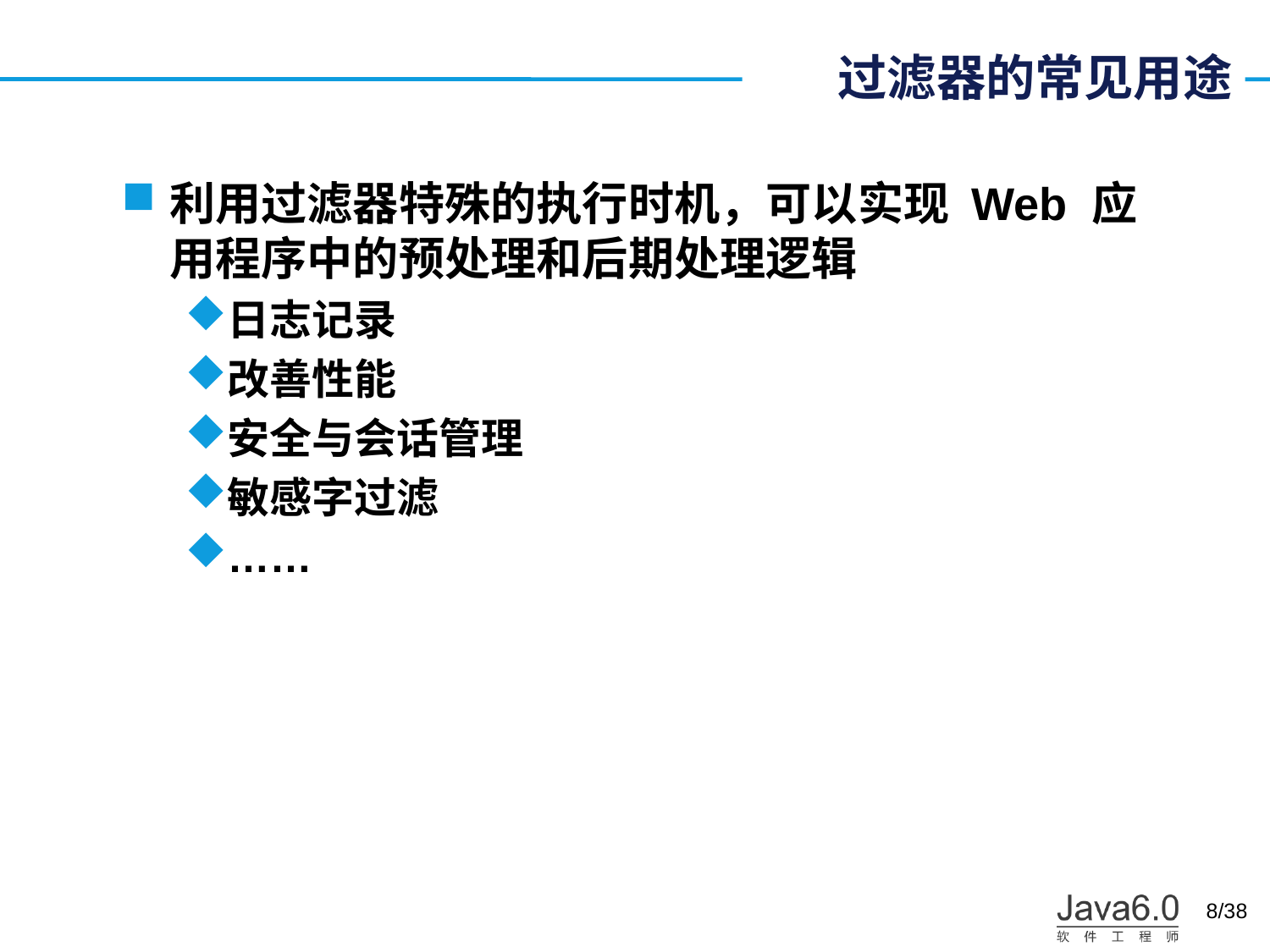

# 过滤器的常见用途
利用过滤器特殊的执行时机，可以实现 Web 应用程序中的预处理和后期处理逻辑
日志记录
改善性能
安全与会话管理
敏感字过滤
……
8/38